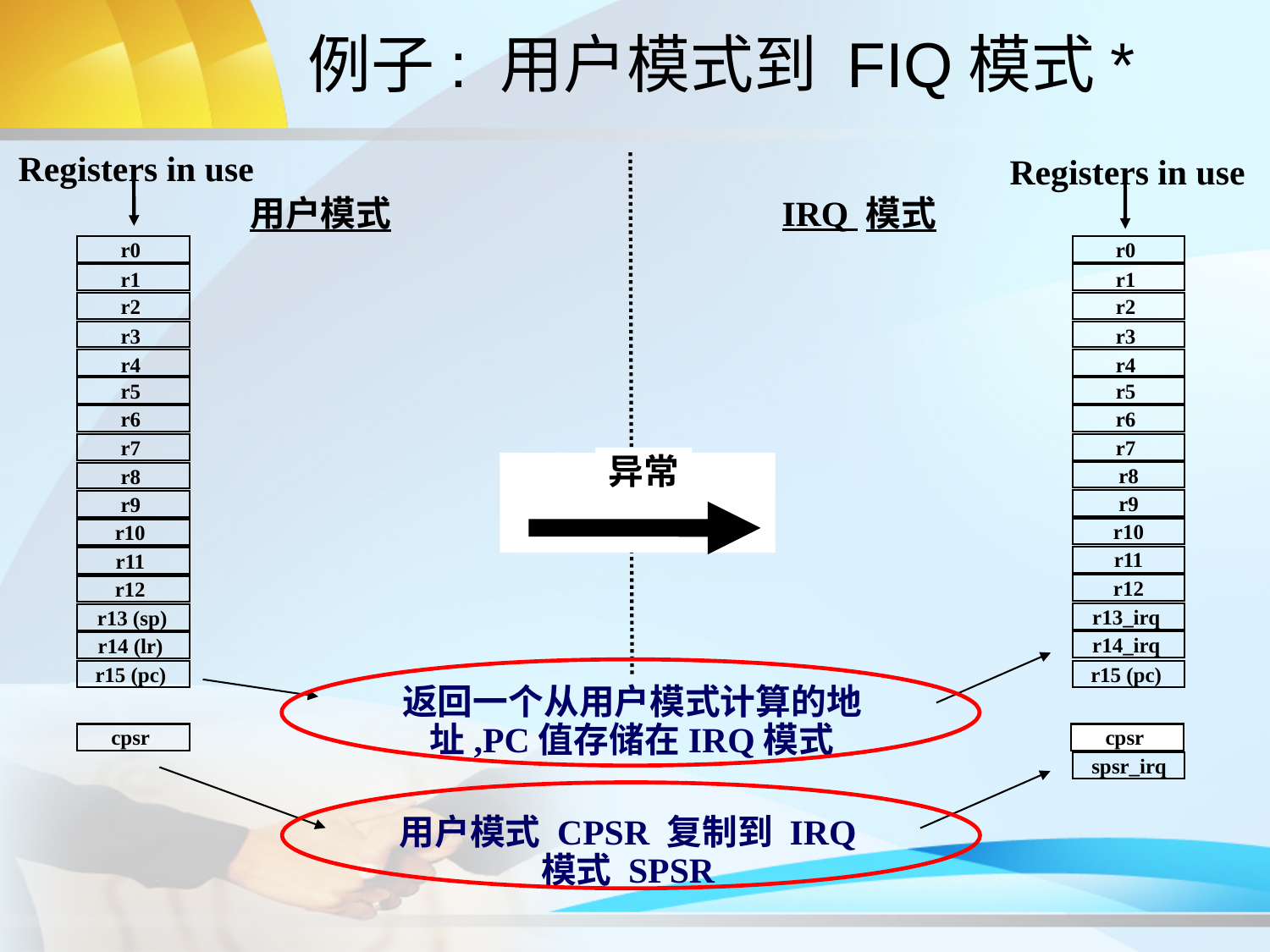

# 例子: 用户模式到 FIQ模式*
Registers in use

Registers in use

用户模式
IRQ 模式
r0

r1

r2

r3

r4

r5

r6

r7

r8

r9

r10

r11

r12

r13 (sp)

r14 (lr)

r15 (pc)

r0

r1

r2

r3

r4

r5

r6

r7

异常

    r8

    r9

    r10

    r11

    r12

r13_irq

r14_irq

r15 (pc)

返回一个从用户模式计算的地址,PC值存储在IRQ模式

cpsr

cpsr

spsr_irq

用户模式 CPSR 复制到 IRQ 模式 SPSR